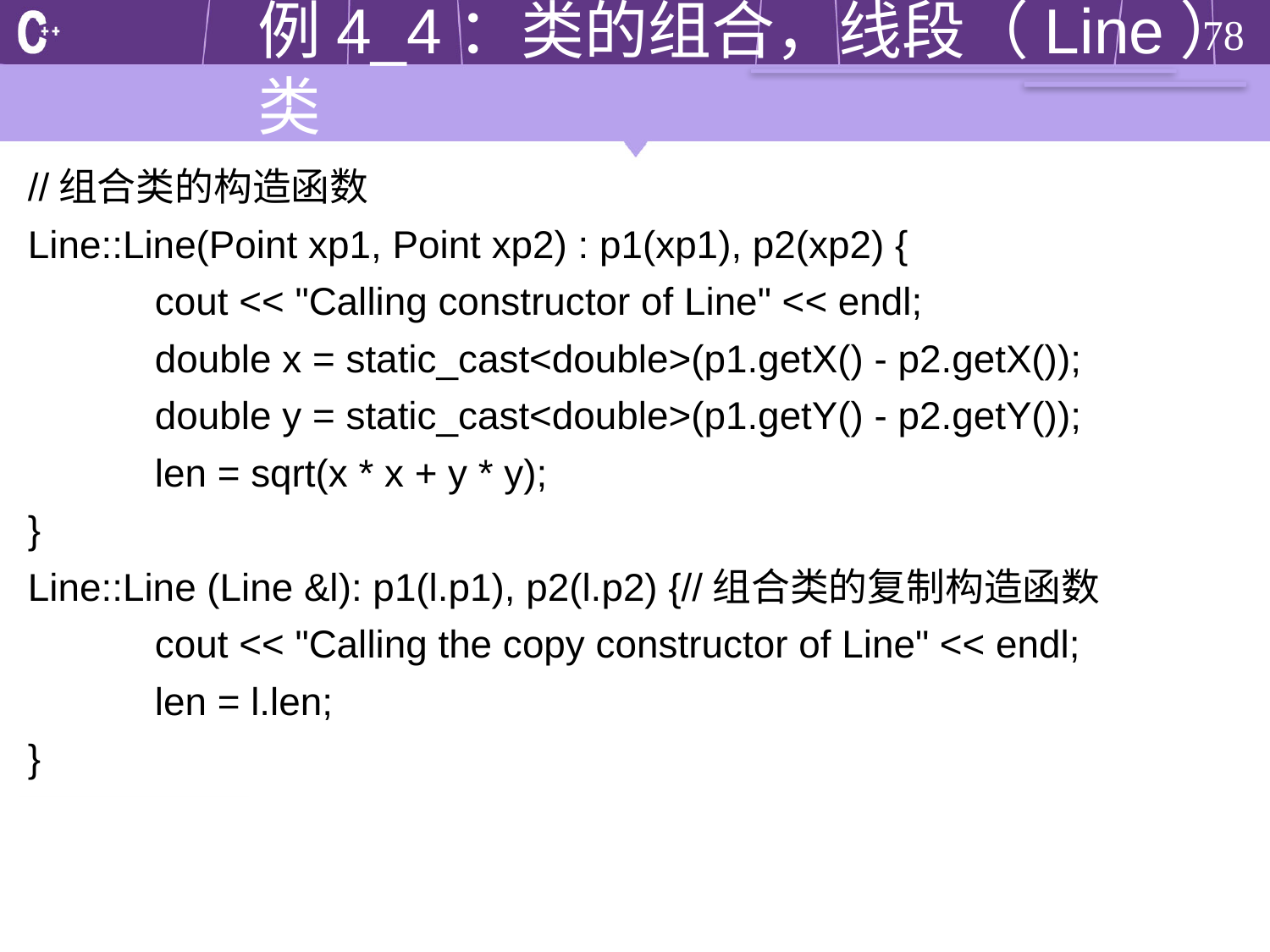

# 例4_4：类的组合，线段（Line）类
//组合类的构造函数
Line::Line(Point xp1, Point xp2) : p1(xp1), p2(xp2) {
	cout << "Calling constructor of Line" << endl;
	double x = static_cast<double>(p1.getX() - p2.getX());
	double y = static_cast<double>(p1.getY() - p2.getY());
	len = sqrt(x * x + y * y);
}
Line::Line (Line &l): p1(l.p1), p2(l.p2) {//组合类的复制构造函数
	cout << "Calling the copy constructor of Line" << endl;
	len = l.len;
}